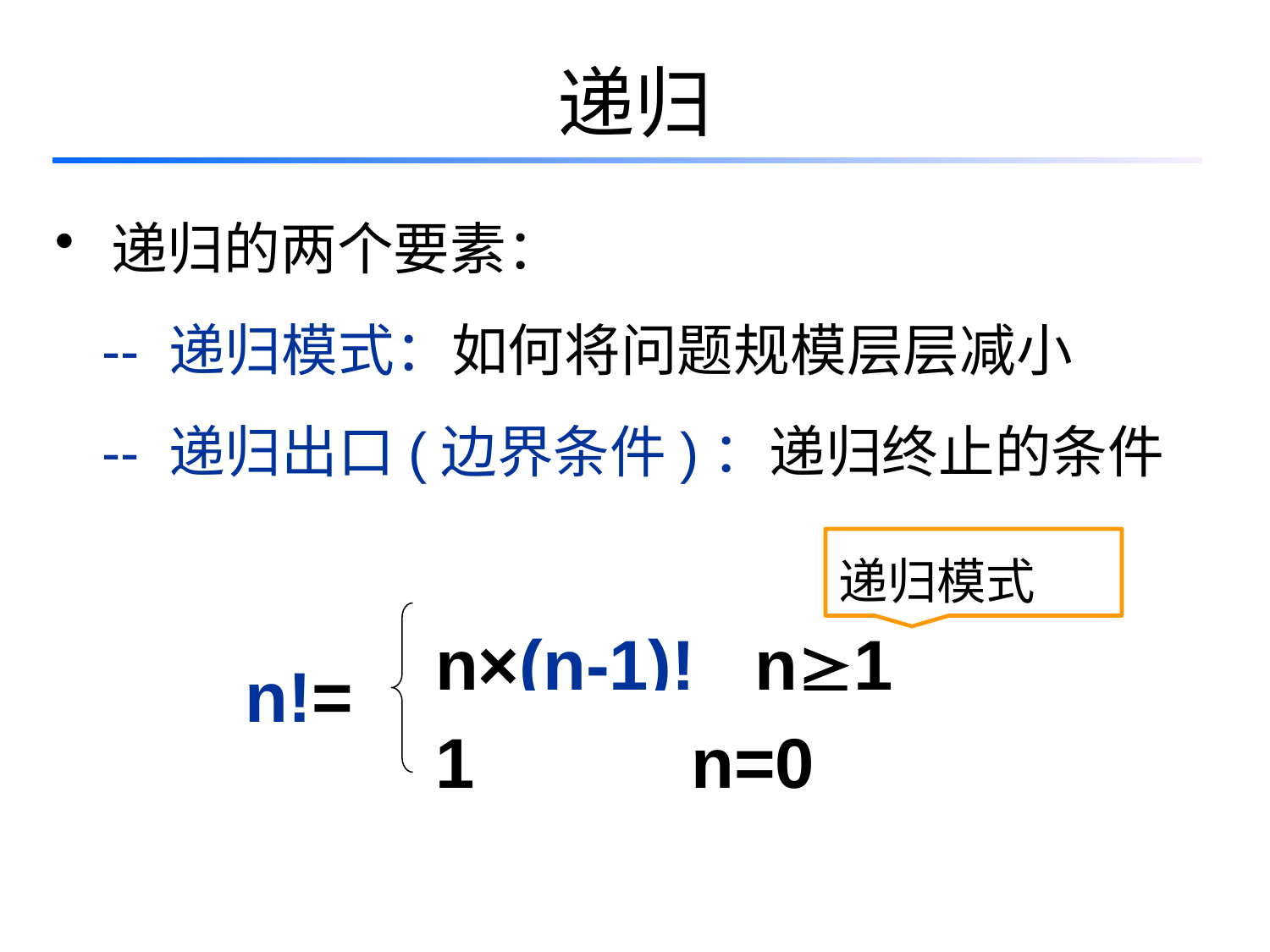

# 递归

 递归的两个要素：
   -- 递归模式：如何将问题规模层层减小
   -- 递归出口(边界条件)：递归终止的条件
递归模式
n×(n-1)!   n≥1

n!=
1           n=0